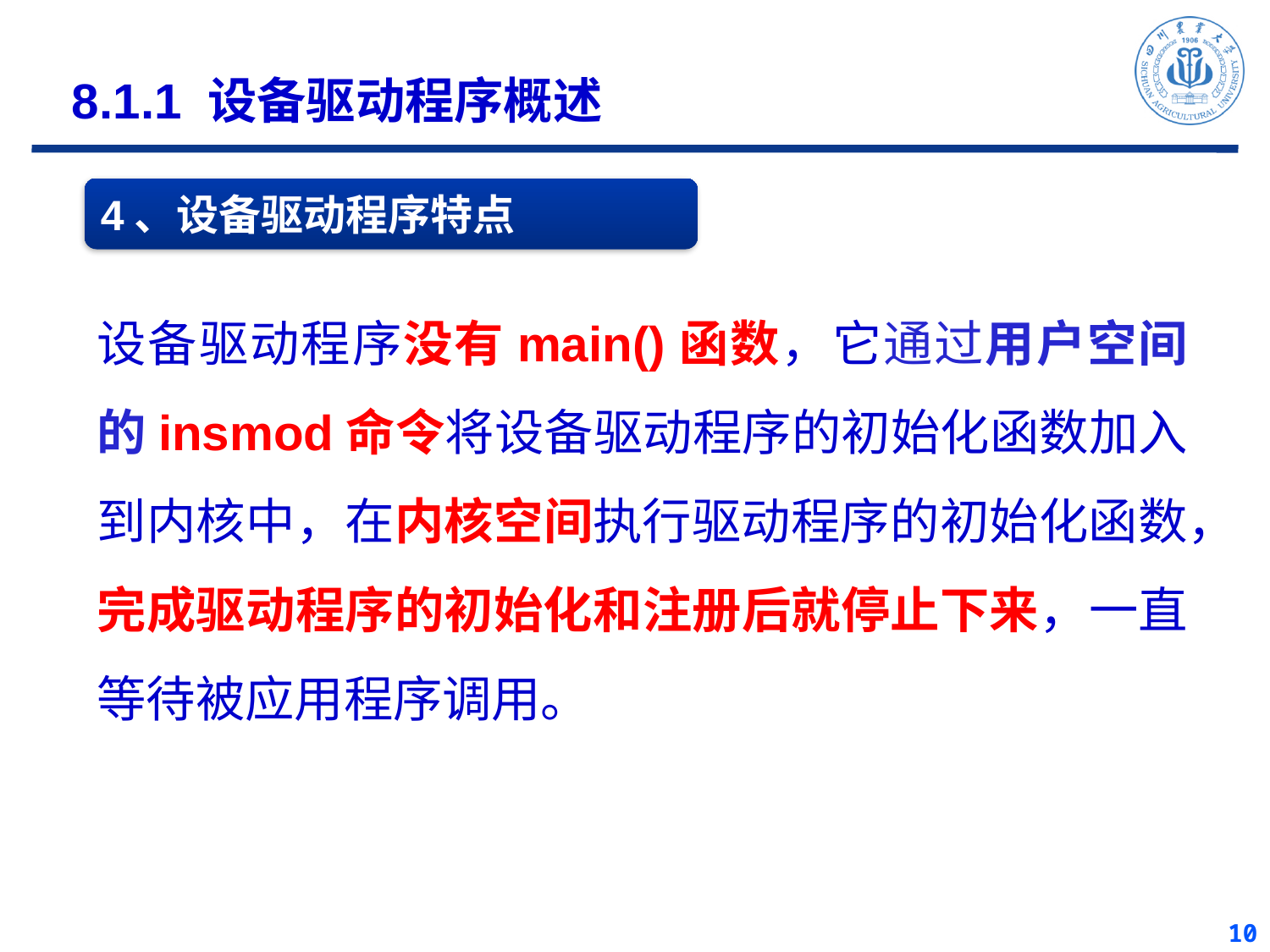

8.1.1 设备驱动程序概述
4、设备驱动程序特点
设备驱动程序没有main()函数，它通过用户空间的insmod命令将设备驱动程序的初始化函数加入到内核中，在内核空间执行驱动程序的初始化函数，完成驱动程序的初始化和注册后就停止下来，一直等待被应用程序调用。